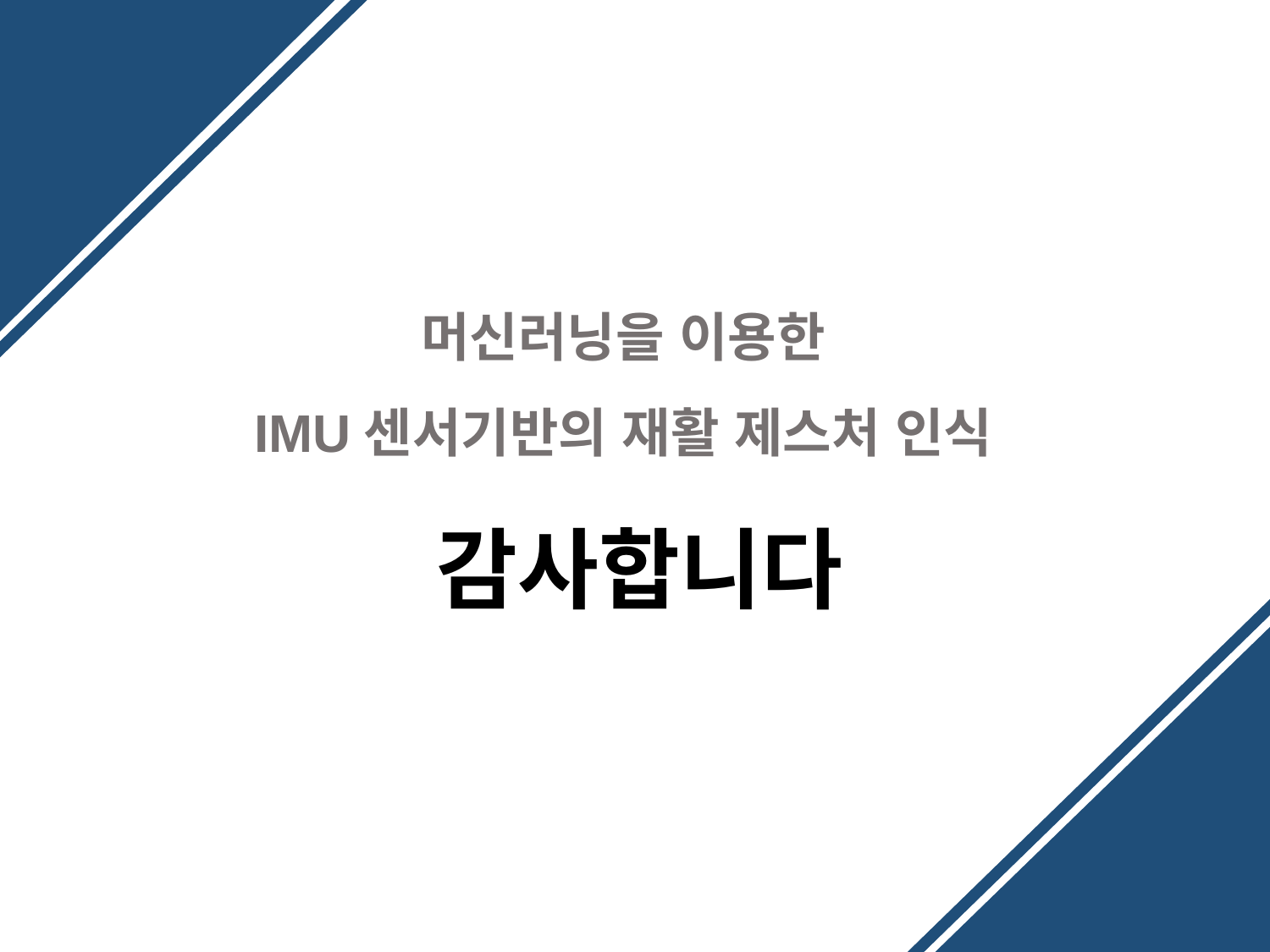

머신러닝을 이용한
IMU센서기반의 재활 제스처 인식
감사합니다